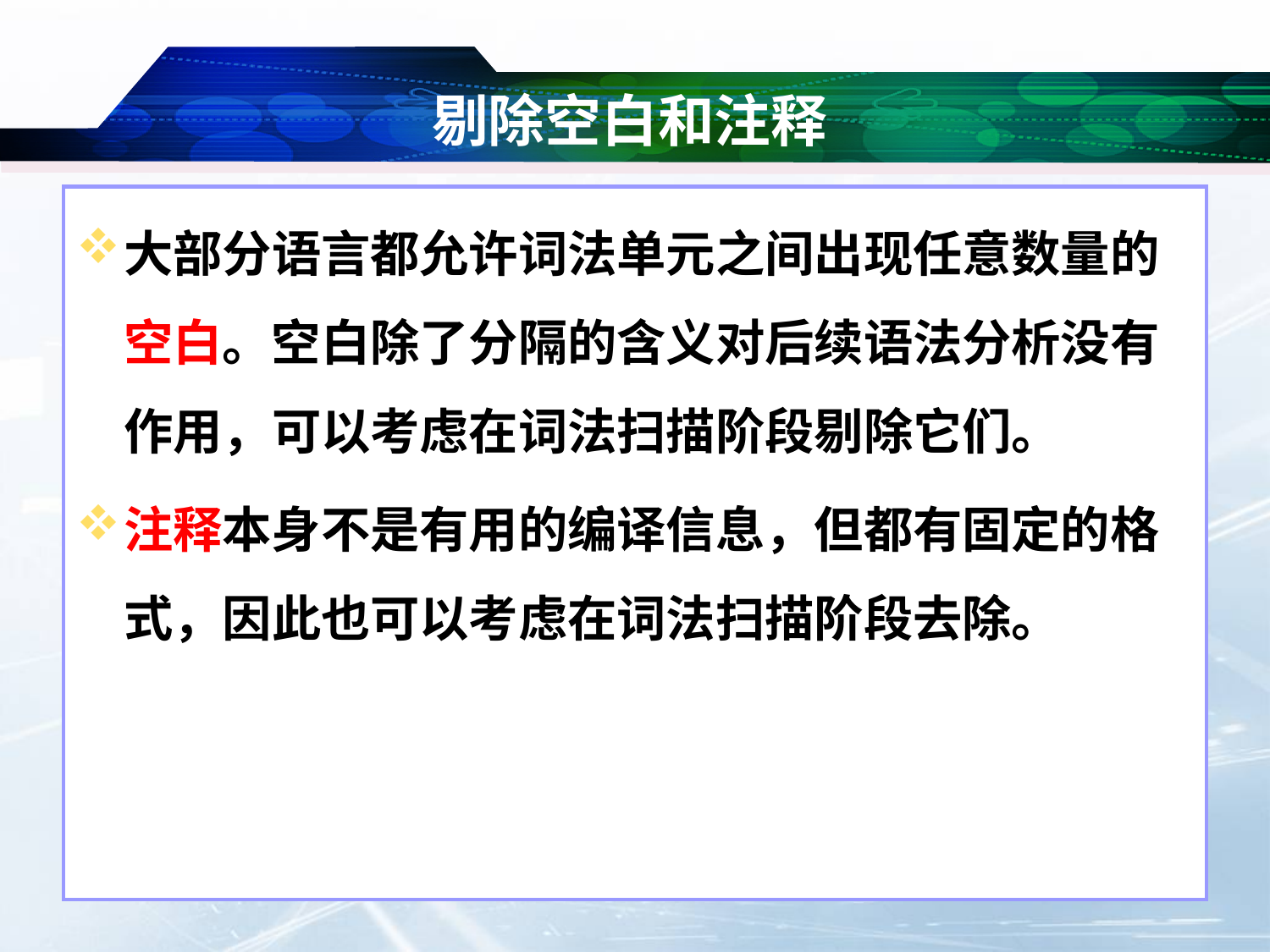

# 剔除空白和注释
大部分语言都允许词法单元之间出现任意数量的空白。空白除了分隔的含义对后续语法分析没有作用，可以考虑在词法扫描阶段剔除它们。
注释本身不是有用的编译信息，但都有固定的格式，因此也可以考虑在词法扫描阶段去除。